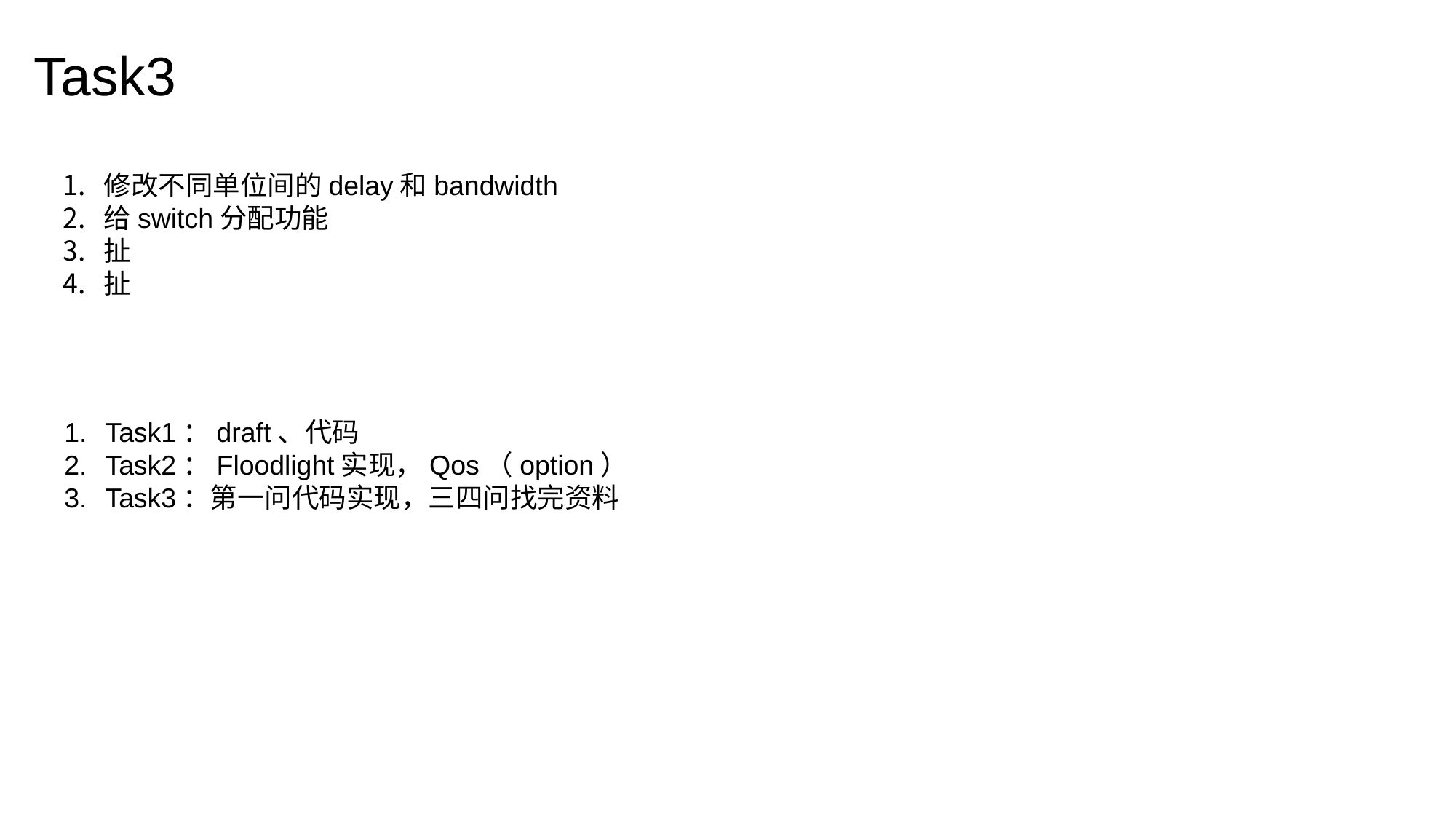

Task3
修改不同单位间的delay和bandwidth
给switch分配功能
扯
扯
Task1：draft、代码
Task2：Floodlight实现，Qos（option）
Task3：第一问代码实现，三四问找完资料